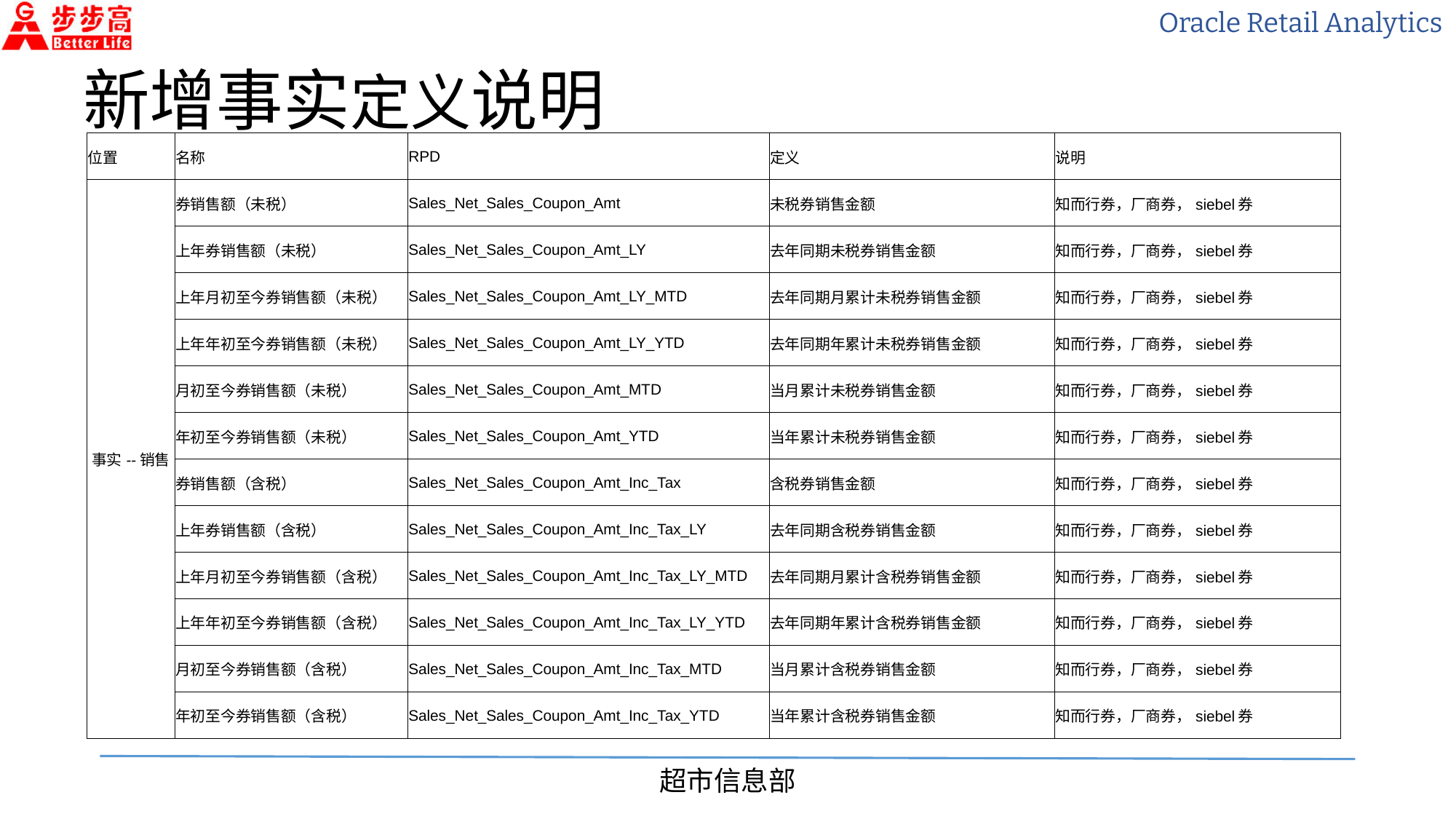

# 新增事实定义说明
| 位置 | 名称 | RPD | 定义 | 说明 |
| --- | --- | --- | --- | --- |
| 事实--销售 | 券销售额（未税） | Sales\_Net\_Sales\_Coupon\_Amt | 未税券销售金额 | 知而行券，厂商券，siebel券 |
|  | 上年券销售额（未税） | Sales\_Net\_Sales\_Coupon\_Amt\_LY | 去年同期未税券销售金额 | 知而行券，厂商券，siebel券 |
|  | 上年月初至今券销售额（未税） | Sales\_Net\_Sales\_Coupon\_Amt\_LY\_MTD | 去年同期月累计未税券销售金额 | 知而行券，厂商券，siebel券 |
|  | 上年年初至今券销售额（未税） | Sales\_Net\_Sales\_Coupon\_Amt\_LY\_YTD | 去年同期年累计未税券销售金额 | 知而行券，厂商券，siebel券 |
|  | 月初至今券销售额（未税） | Sales\_Net\_Sales\_Coupon\_Amt\_MTD | 当月累计未税券销售金额 | 知而行券，厂商券，siebel券 |
|  | 年初至今券销售额（未税） | Sales\_Net\_Sales\_Coupon\_Amt\_YTD | 当年累计未税券销售金额 | 知而行券，厂商券，siebel券 |
|  | 券销售额（含税） | Sales\_Net\_Sales\_Coupon\_Amt\_Inc\_Tax | 含税券销售金额 | 知而行券，厂商券，siebel券 |
|  | 上年券销售额（含税） | Sales\_Net\_Sales\_Coupon\_Amt\_Inc\_Tax\_LY | 去年同期含税券销售金额 | 知而行券，厂商券，siebel券 |
|  | 上年月初至今券销售额（含税） | Sales\_Net\_Sales\_Coupon\_Amt\_Inc\_Tax\_LY\_MTD | 去年同期月累计含税券销售金额 | 知而行券，厂商券，siebel券 |
|  | 上年年初至今券销售额（含税） | Sales\_Net\_Sales\_Coupon\_Amt\_Inc\_Tax\_LY\_YTD | 去年同期年累计含税券销售金额 | 知而行券，厂商券，siebel券 |
|  | 月初至今券销售额（含税） | Sales\_Net\_Sales\_Coupon\_Amt\_Inc\_Tax\_MTD | 当月累计含税券销售金额 | 知而行券，厂商券，siebel券 |
|  | 年初至今券销售额（含税） | Sales\_Net\_Sales\_Coupon\_Amt\_Inc\_Tax\_YTD | 当年累计含税券销售金额 | 知而行券，厂商券，siebel券 |